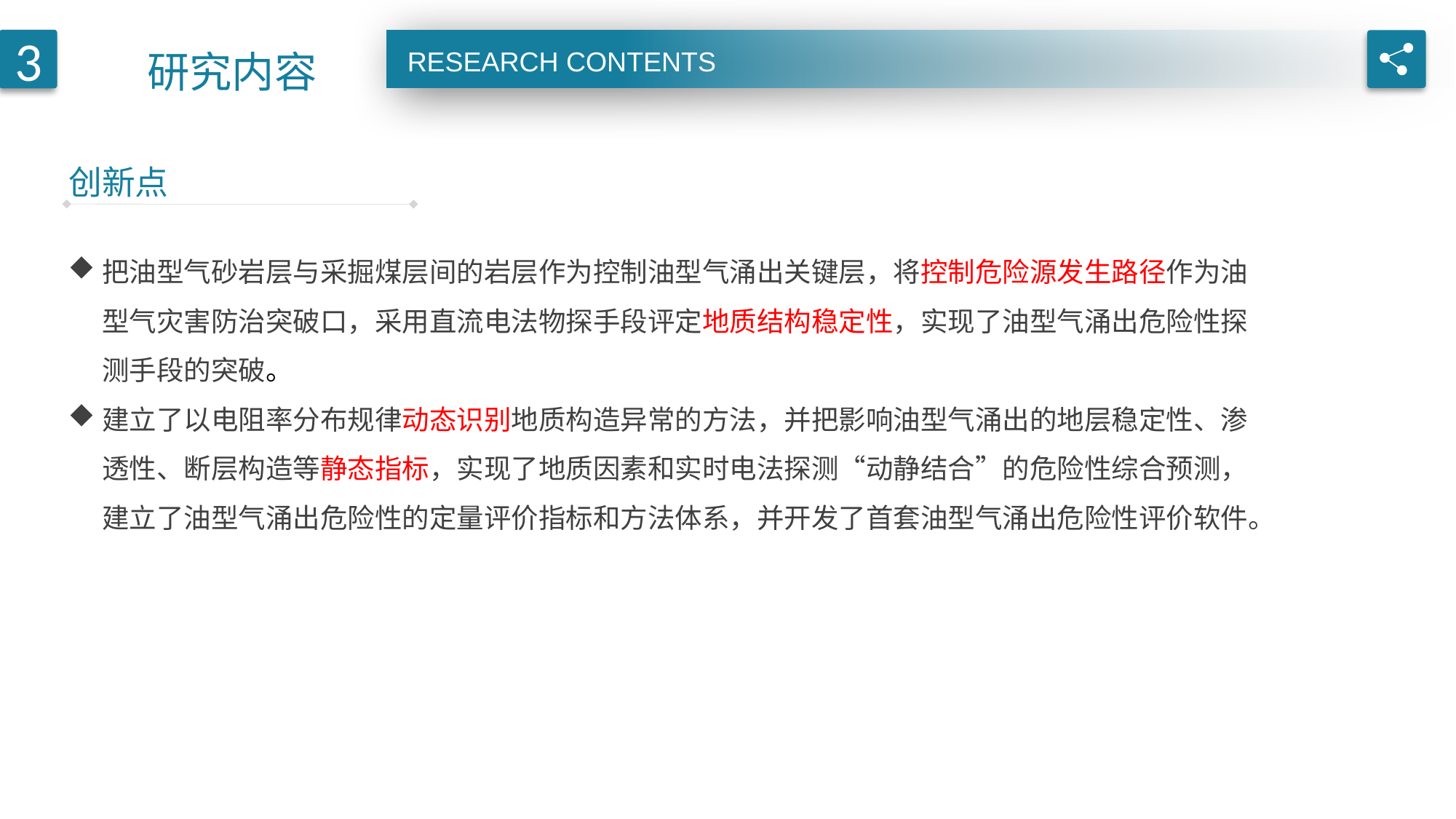

研究内容
3

RESEARCH CONTENTS

创新点
把油型气砂岩层与采掘煤层间的岩层作为控制油型气涌出关键层，将控制危险源发生路径作为油型气灾害防治突破口，采用直流电法物探手段评定地质结构稳定性，实现了油型气涌出危险性探测手段的突破。
建立了以电阻率分布规律动态识别地质构造异常的方法，并把影响油型气涌出的地层稳定性、渗透性、断层构造等静态指标，实现了地质因素和实时电法探测“动静结合”的危险性综合预测，建立了油型气涌出危险性的定量评价指标和方法体系，并开发了首套油型气涌出危险性评价软件。